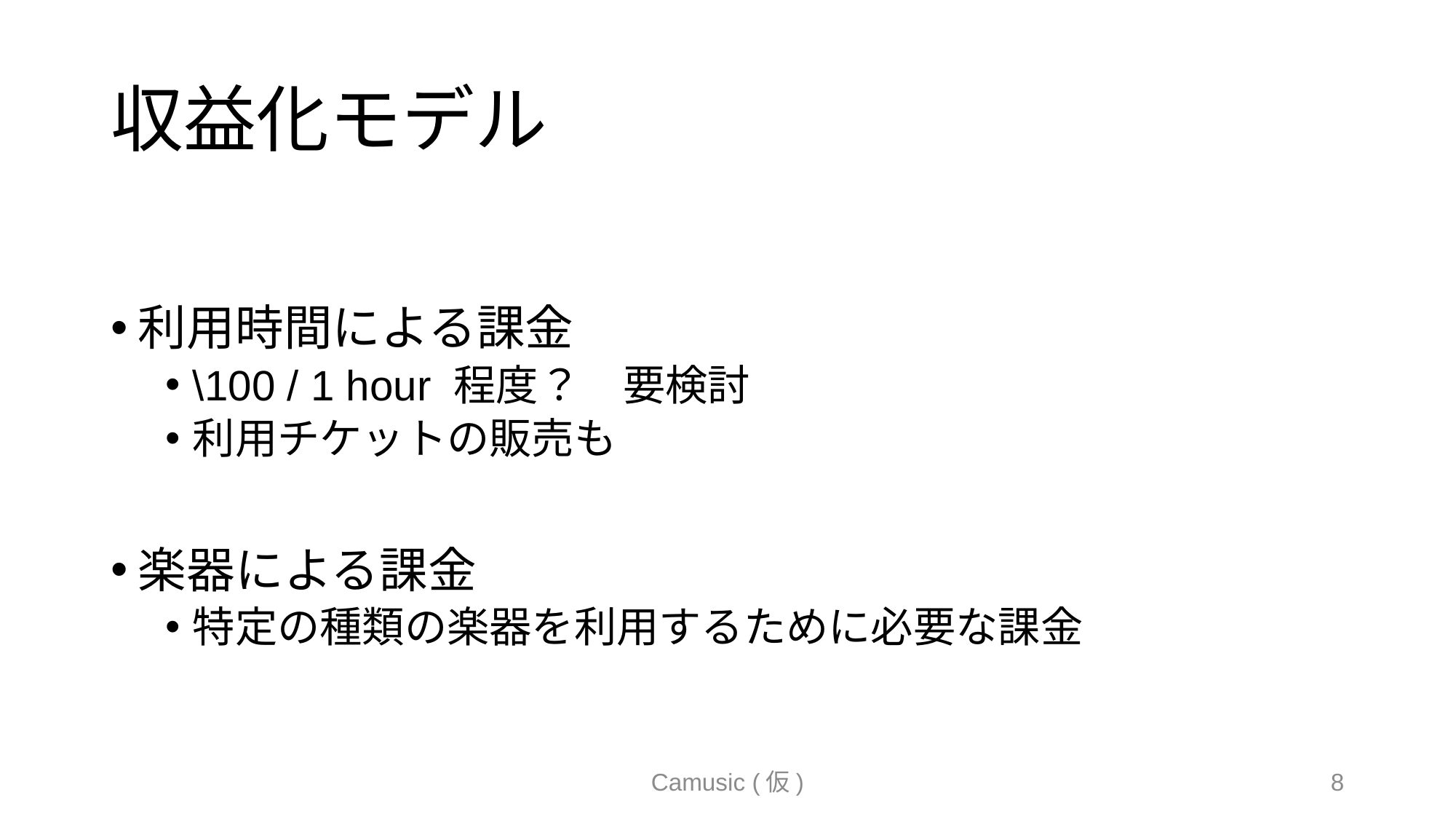

# 収益化モデル
利用時間による課金
\100 / 1 hour 程度？　要検討
利用チケットの販売も

楽器による課金
特定の種類の楽器を利用するために必要な課金
Camusic (仮)
8